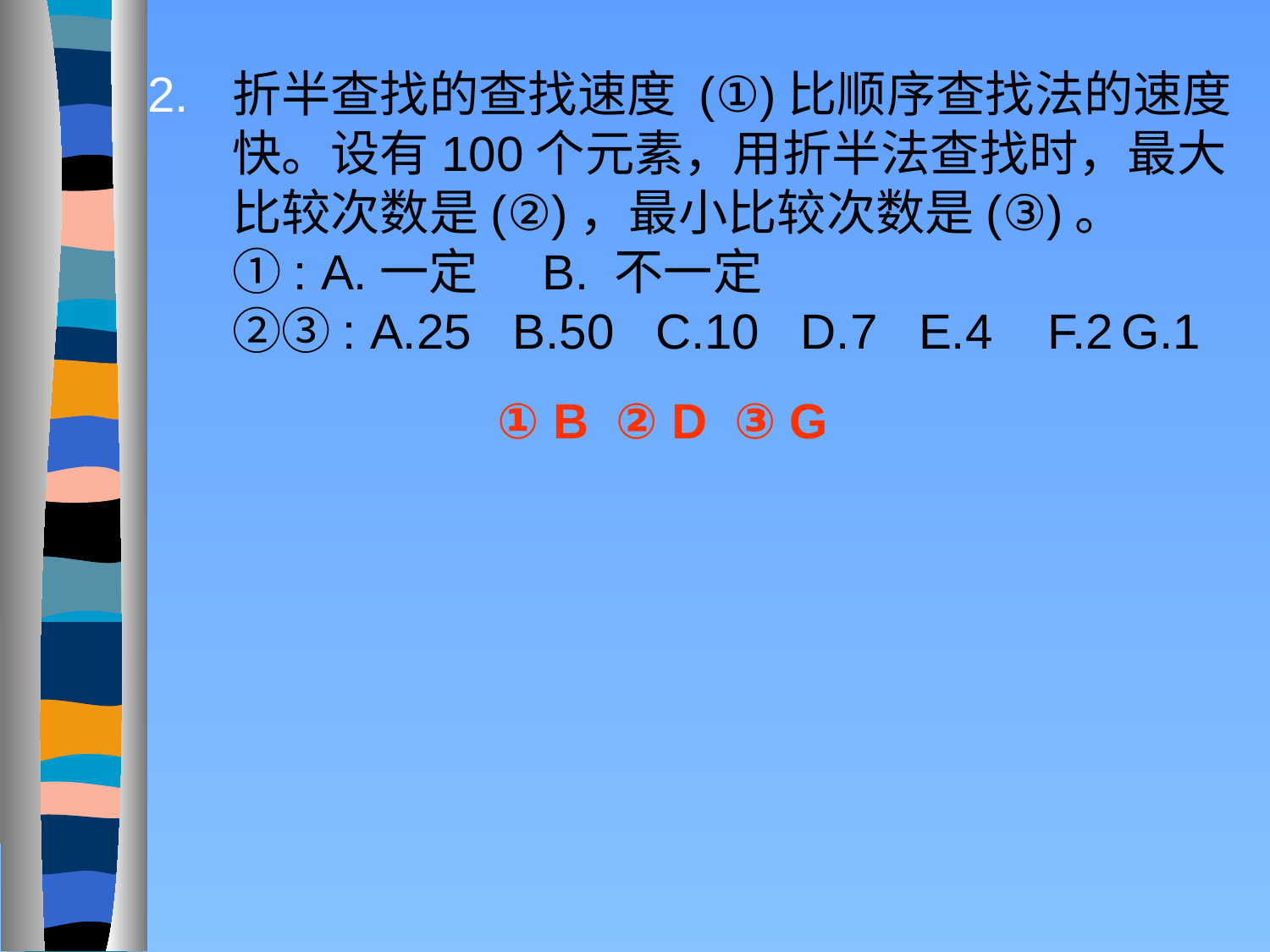

折半查找的查找速度 (①)比顺序查找法的速度快。设有100个元素，用折半法查找时，最大比较次数是(②)，最小比较次数是(③)。
①: A.一定	    B. 不一定
②③: A.25   B.50   C.10   D.7   E.4    F.2	G.1
① B  ② D  ③ G